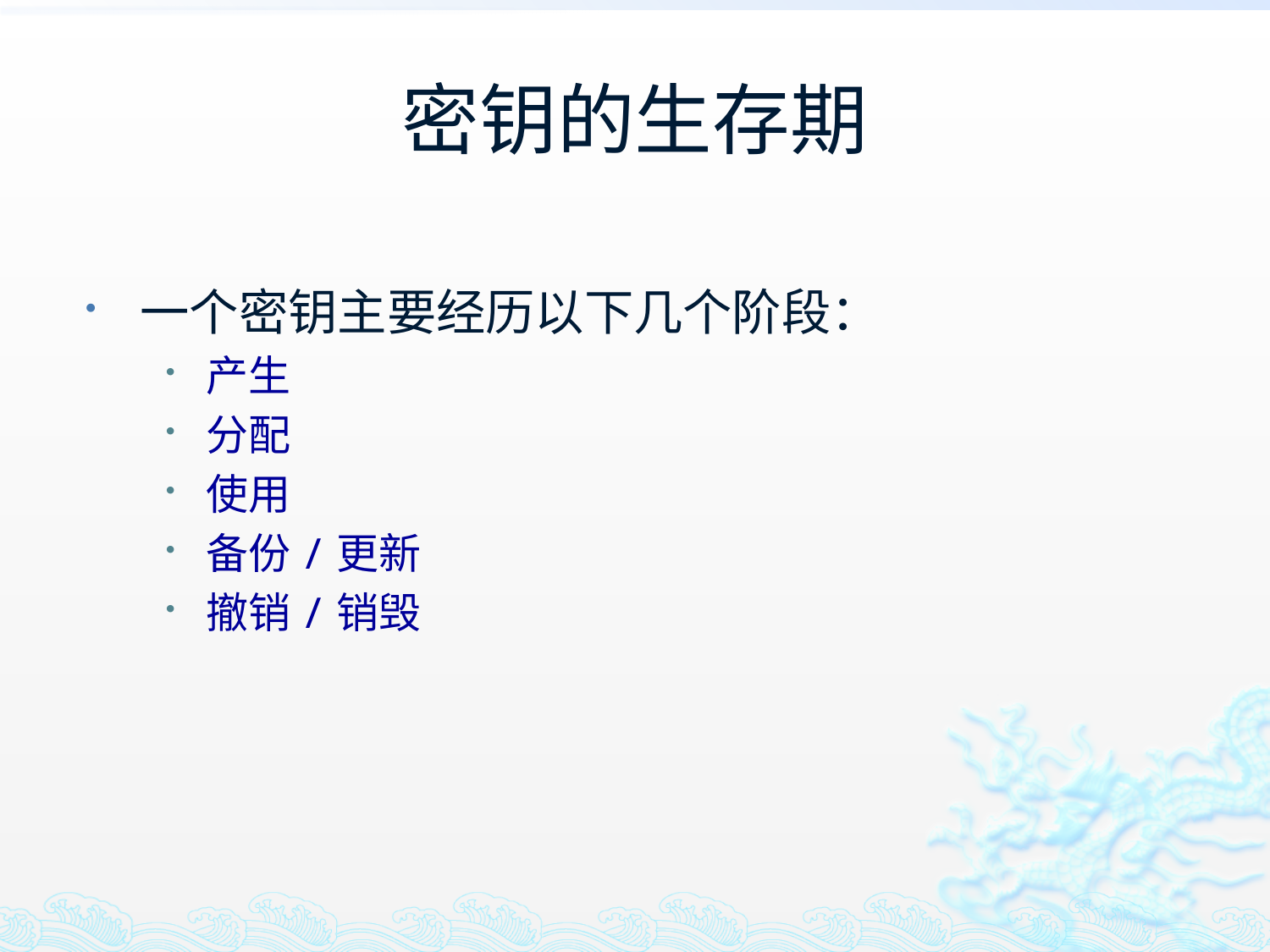

# 密钥的生存期
一个密钥主要经历以下几个阶段：
产生
分配
使用
备份/更新
撤销/销毁